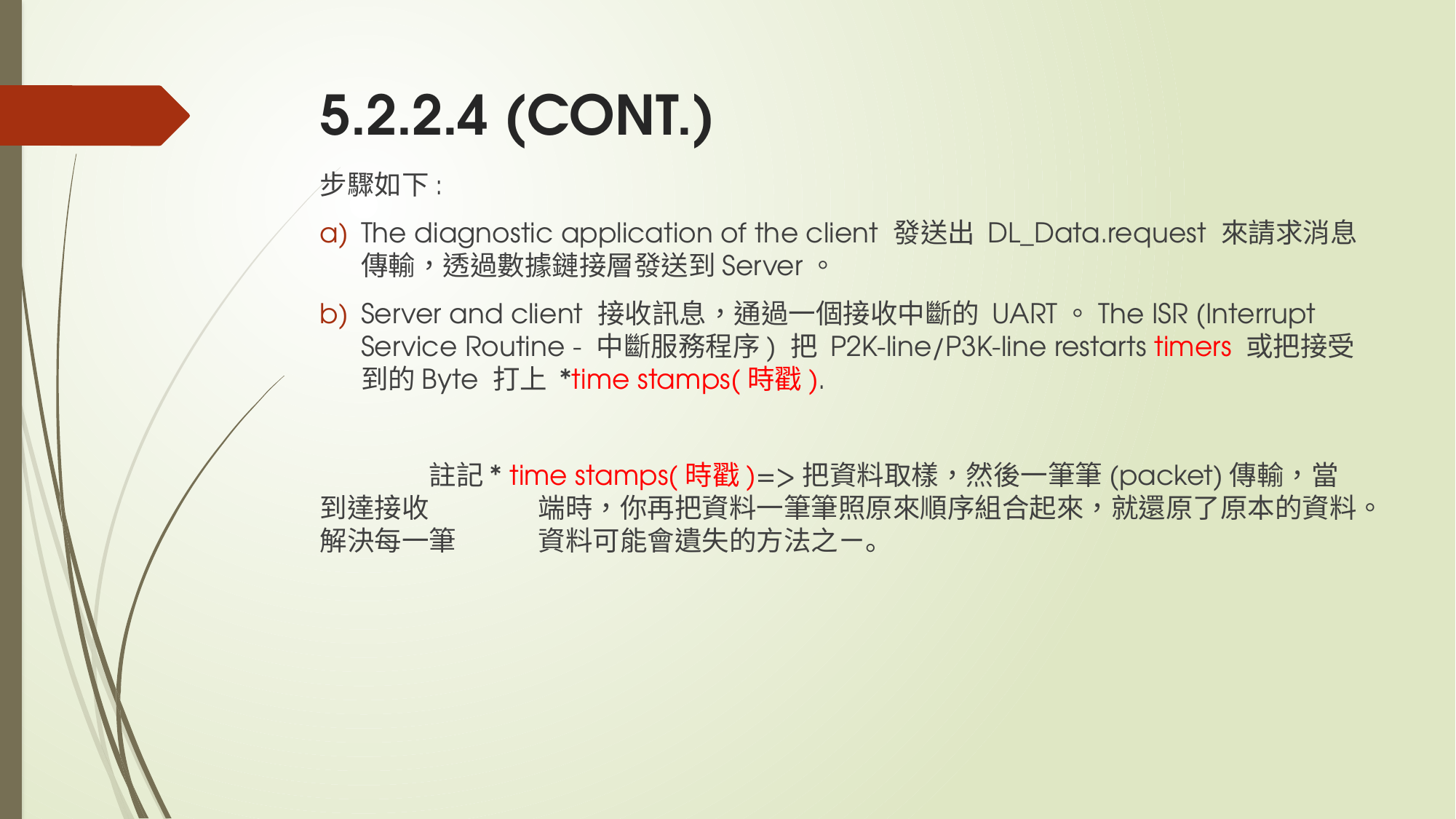

# 5.2.2.4 (CONT.)
步驟如下:
The diagnostic application of the client 發送出 DL_Data.request 來請求消息傳輸，透過數據鏈接層發送到Server。
Server and client 接收訊息，通過一個接收中斷的 UART。The ISR (Interrupt Service Routine - 中斷服務程序) 把 P2K-line/P3K-line restarts timers 或把接受到的Byte 打上 *time stamps(時戳).

	註記* time stamps(時戳)=>把資料取樣，然後一筆筆(packet)傳輸，當到達接收	端時，你再把資料一筆筆照原來順序組合起來，就還原了原本的資料。解決每一筆	資料可能會遺失的方法之ㄧ。